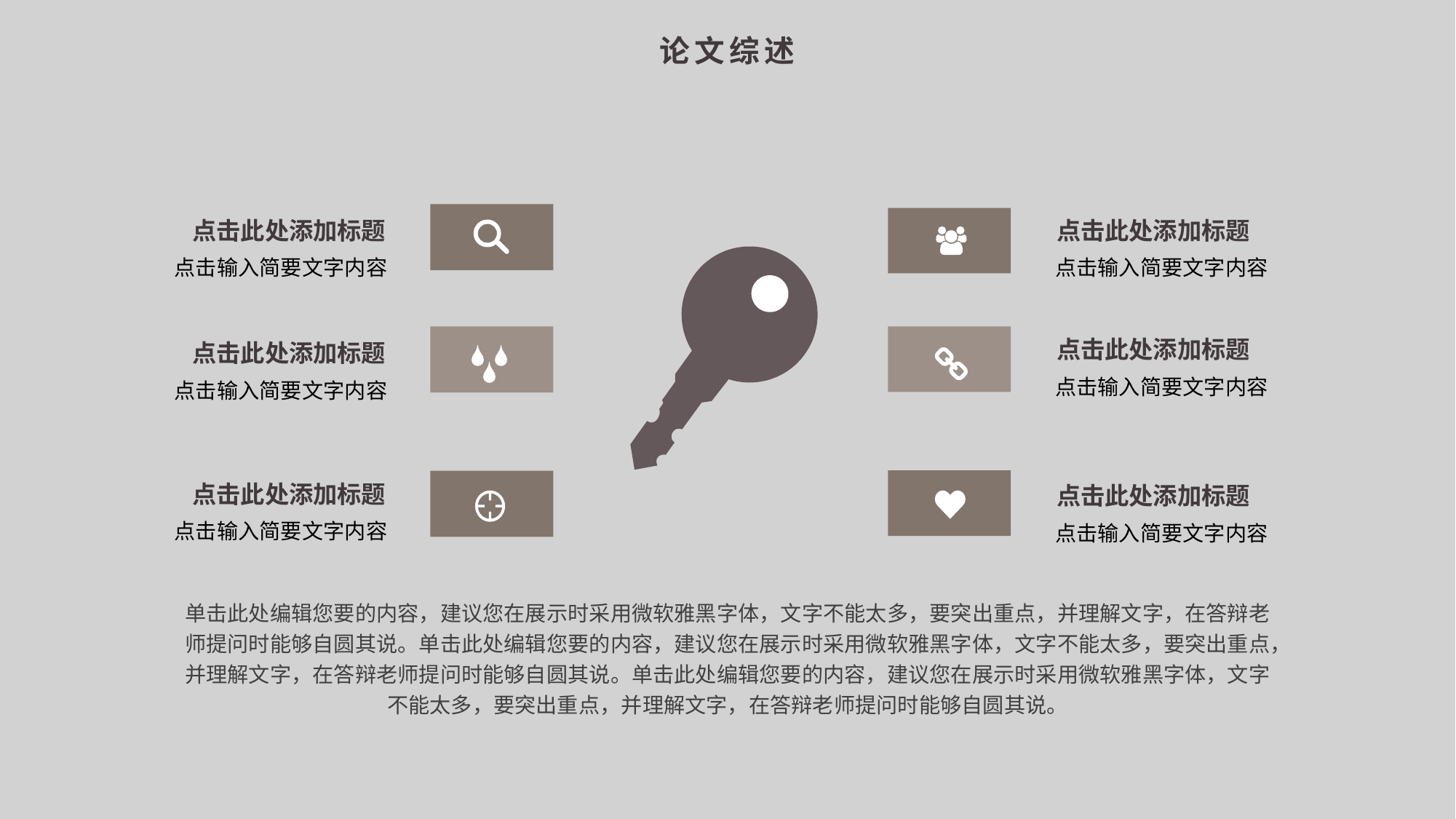

论文综述

点击此处添加标题
点击此处添加标题

点击输入简要文字内容
点击输入简要文字内容

点击此处添加标题

点击此处添加标题

点击输入简要文字内容
点击输入简要文字内容
点击此处添加标题
点击此处添加标题

点击输入简要文字内容
点击输入简要文字内容
单击此处编辑您要的内容，建议您在展示时采用微软雅黑字体，文字不能太多，要突出重点，并理解文字，在答辩老师提问时能够自圆其说。单击此处编辑您要的内容，建议您在展示时采用微软雅黑字体，文字不能太多，要突出重点，并理解文字，在答辩老师提问时能够自圆其说。单击此处编辑您要的内容，建议您在展示时采用微软雅黑字体，文字不能太多，要突出重点，并理解文字，在答辩老师提问时能够自圆其说。